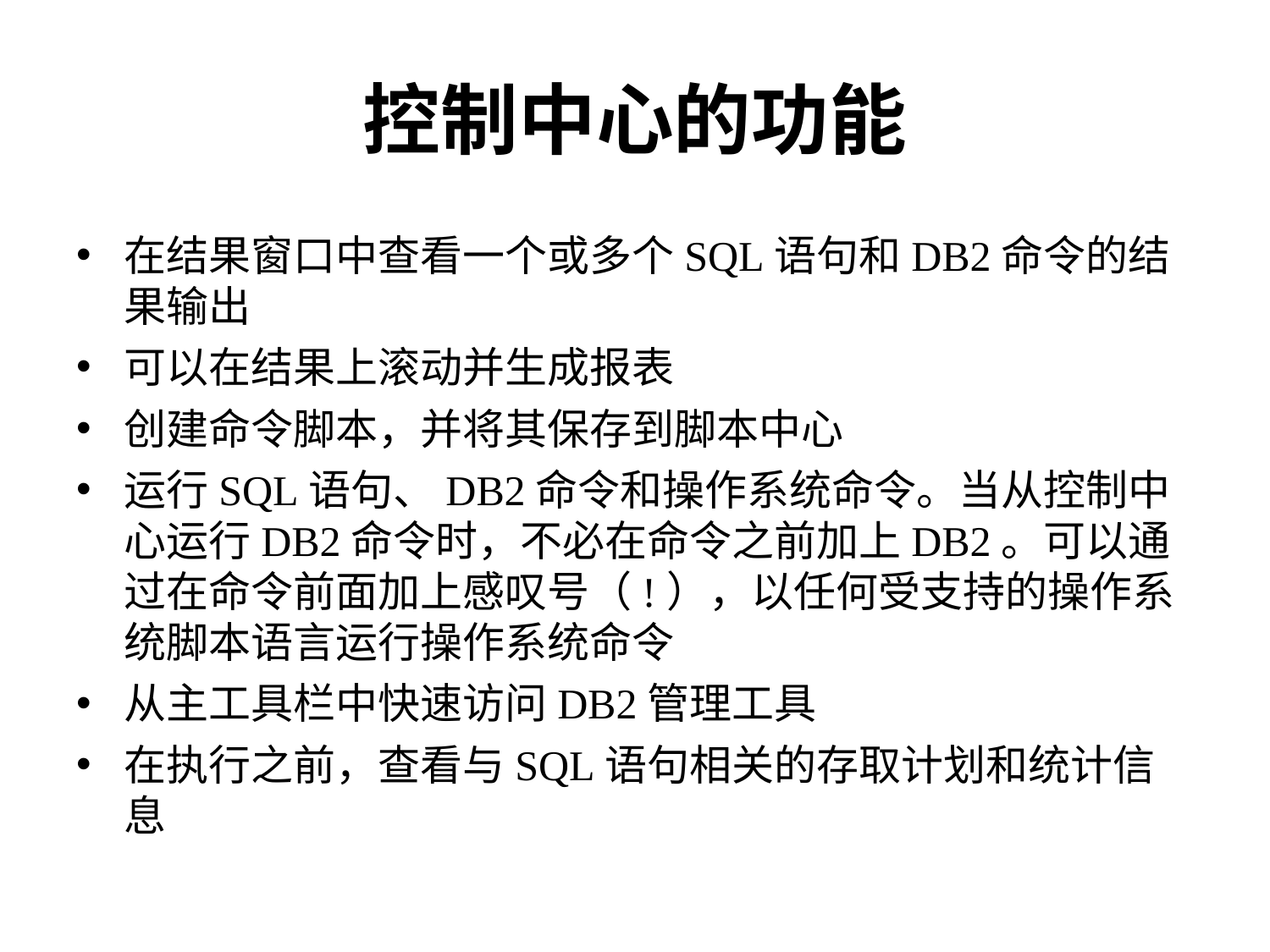

# 控制中心的功能
在结果窗口中查看一个或多个SQL语句和DB2命令的结果输出
可以在结果上滚动并生成报表
创建命令脚本，并将其保存到脚本中心
运行SQL语句、DB2命令和操作系统命令。当从控制中心运行DB2命令时，不必在命令之前加上DB2。可以通过在命令前面加上感叹号（!），以任何受支持的操作系统脚本语言运行操作系统命令
从主工具栏中快速访问DB2管理工具
在执行之前，查看与SQL语句相关的存取计划和统计信息